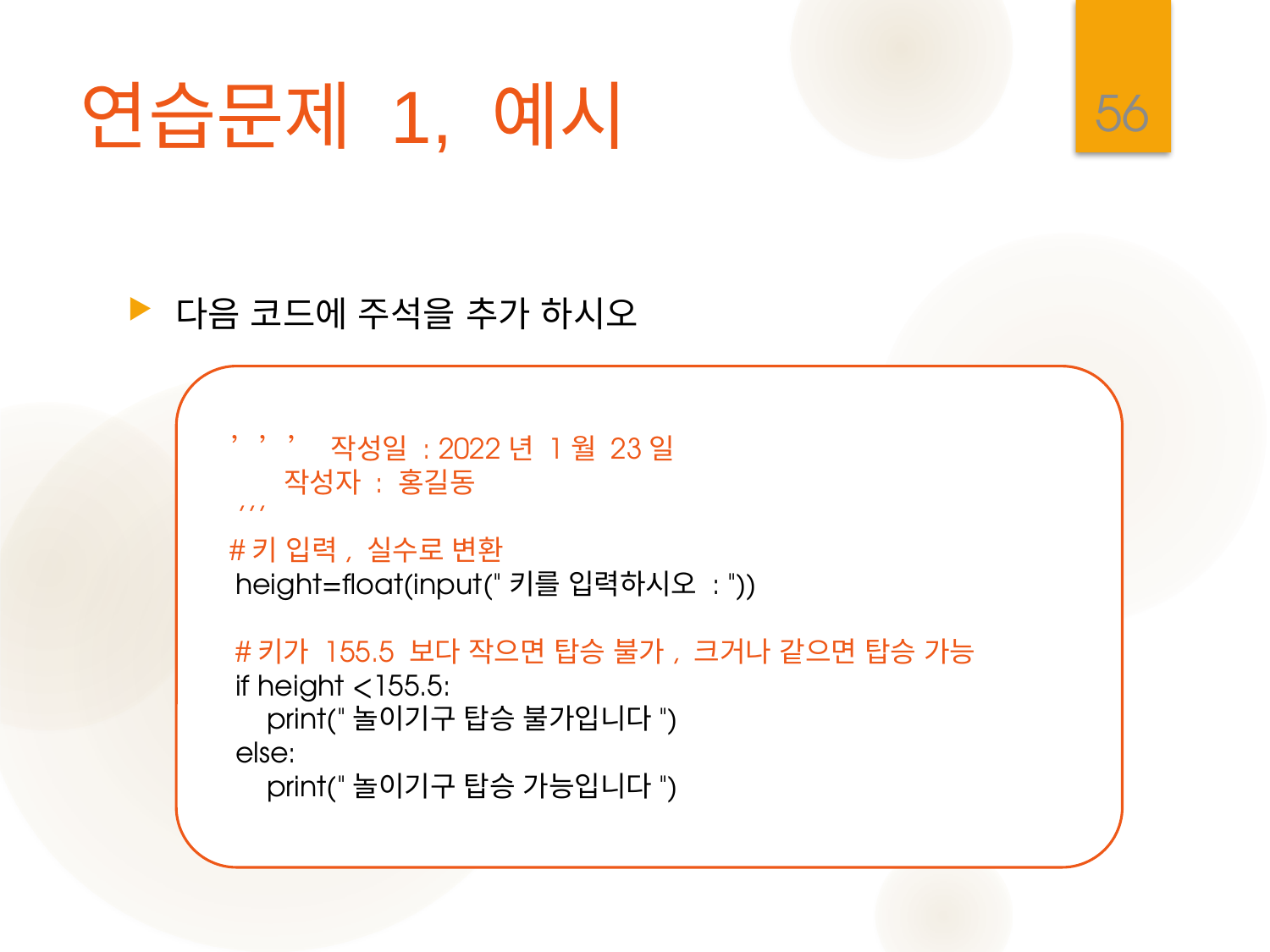

56
# 연습문제 1, 예시
다음 코드에 주석을 추가 하시오

    ’’’ 작성일 : 2022년 1월 23일
         작성자 : 홍길동
    ’’’
   #키 입력, 실수로 변환
height=float(input("키를 입력하시오 : "))

#키가 155.5 보다 작으면 탑승 불가, 크거나 같으면 탑승 가능
if height <155.5:
    print("놀이기구 탑승 불가입니다")
else:
    print("놀이기구 탑승 가능입니다")